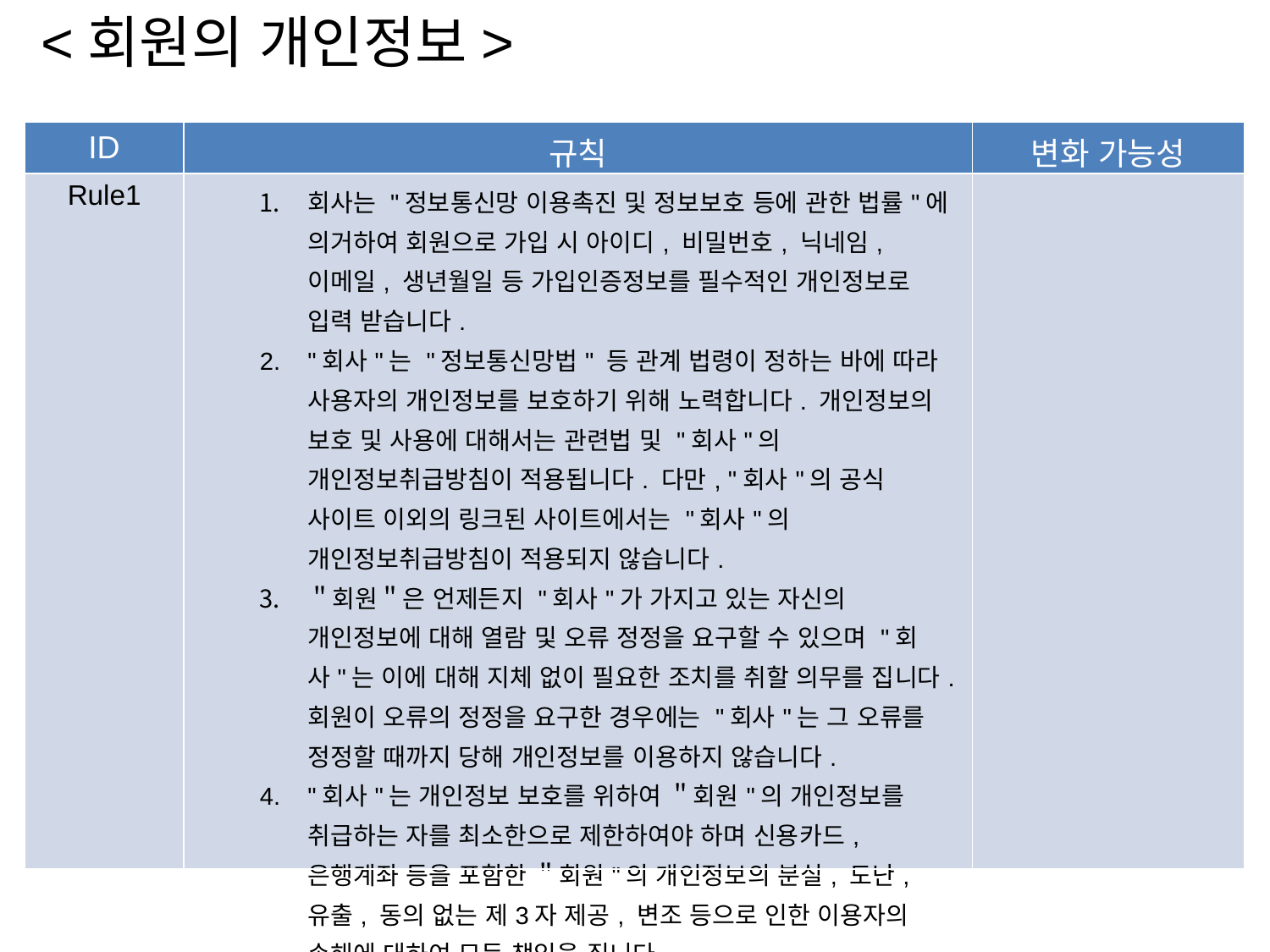

<회원의 개인정보>
| ID | 규칙 | 변화 가능성 |
| --- | --- | --- |
| Rule1 | 회사는 "정보통신망 이용촉진 및 정보보호 등에 관한 법률"에 의거하여 회원으로 가입 시 아이디, 비밀번호, 닉네임, 이메일, 생년월일 등 가입인증정보를 필수적인 개인정보로 입력 받습니다. "회사"는 "정보통신망법" 등 관계 법령이 정하는 바에 따라 사용자의 개인정보를 보호하기 위해 노력합니다. 개인정보의 보호 및 사용에 대해서는 관련법 및 "회사"의 개인정보취급방침이 적용됩니다. 다만, "회사"의 공식 사이트 이외의 링크된 사이트에서는 "회사"의 개인정보취급방침이 적용되지 않습니다. ＂회원＂은 언제든지 "회사"가 가지고 있는 자신의 개인정보에 대해 열람 및 오류 정정을 요구할 수 있으며 "회사"는 이에 대해 지체 없이 필요한 조치를 취할 의무를 집니다. 회원이 오류의 정정을 요구한 경우에는 "회사"는 그 오류를 정정할 때까지 당해 개인정보를 이용하지 않습니다. "회사"는 개인정보 보호를 위하여 ＂회원"의 개인정보를 취급하는 자를 최소한으로 제한하여야 하며 신용카드, 은행계좌 등을 포함한 ＂회원"의 개인정보의 분실, 도난, 유출, 동의 없는 제3자 제공, 변조 등으로 인한 이용자의 손해에 대하여 모든 책임을 집니다. |  |